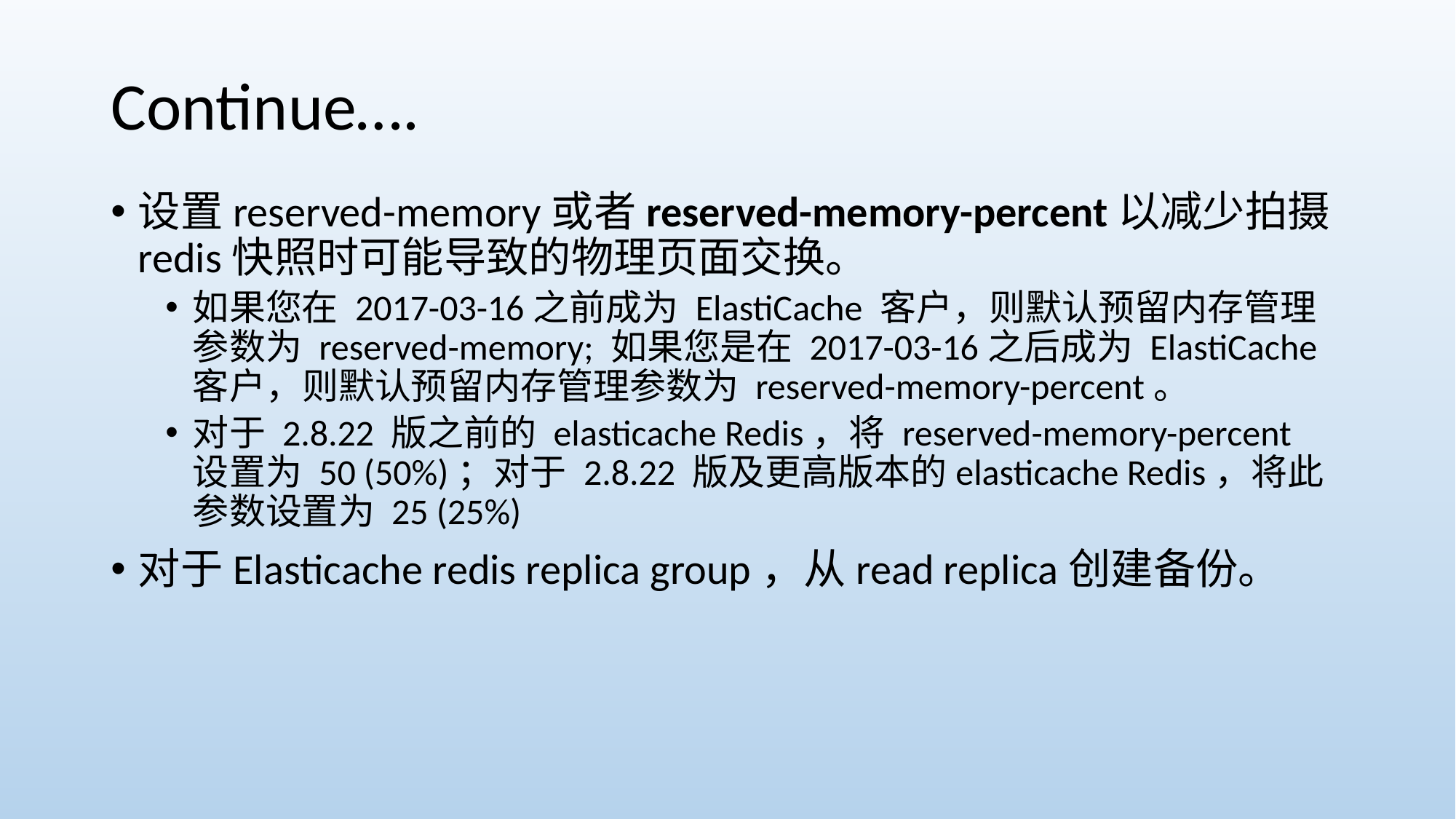

# Continue….
设置reserved-memory或者reserved-memory-percent以减少拍摄redis快照时可能导致的物理页面交换。
如果您在 2017-03-16之前成为 ElastiCache 客户，则默认预留内存管理参数为 reserved-memory; 如果您是在 2017-03-16之后成为 ElastiCache 客户，则默认预留内存管理参数为 reserved-memory-percent。
对于 2.8.22 版之前的 elasticache Redis，将 reserved-memory-percent 设置为 50 (50%)；对于 2.8.22 版及更高版本的elasticache Redis，将此参数设置为 25 (25%)
对于Elasticache redis replica group，从read replica创建备份。